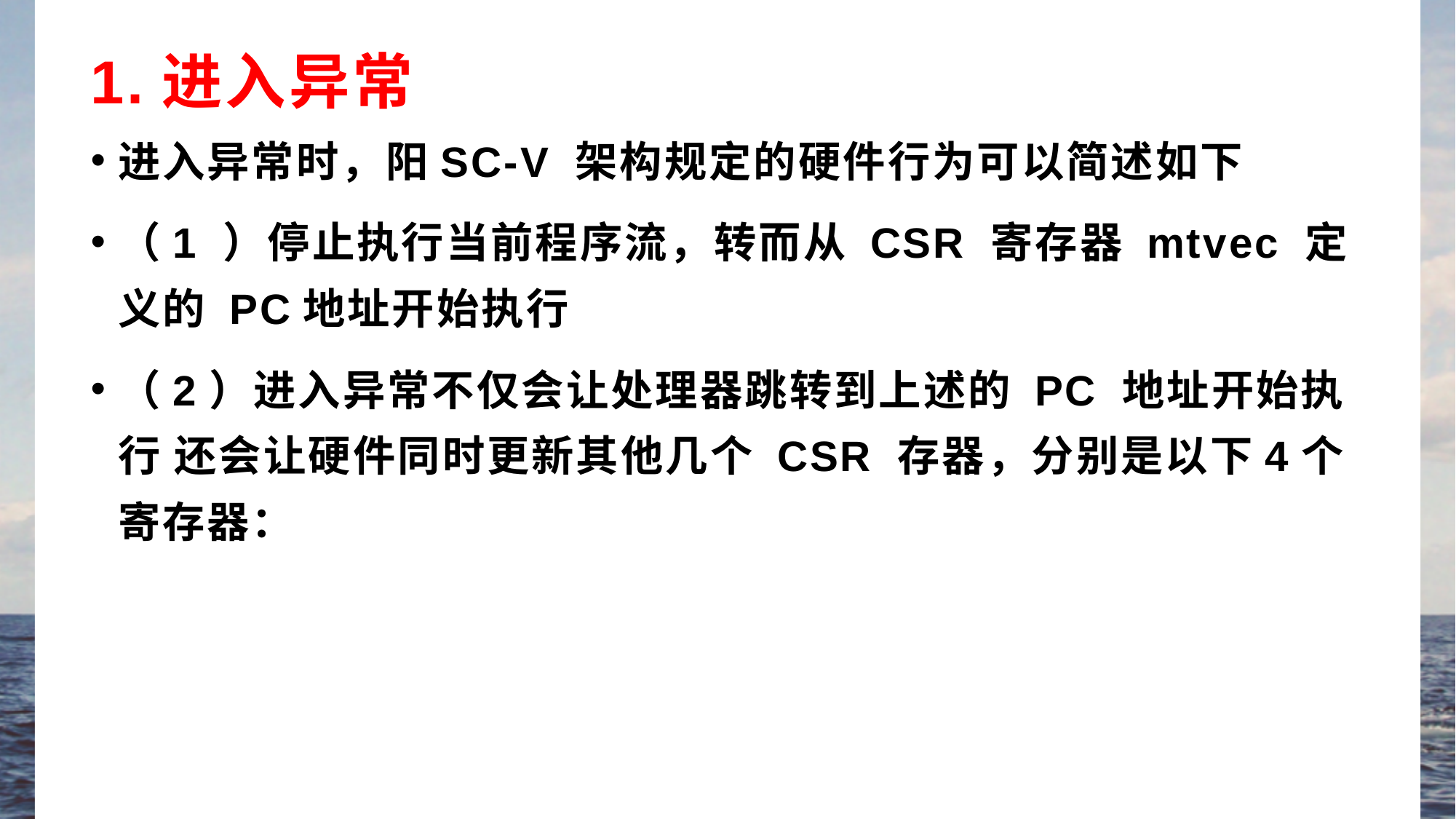

# 1.进入异常
进入异常时，阳SC-V 架构规定的硬件行为可以简述如下
（1 ）停止执行当前程序流，转而从 CSR 寄存器 mtvec 定义的 PC地址开始执行
（2）进入异常不仅会让处理器跳转到上述的 PC 地址开始执行 还会让硬件同时更新其他几个 CSR 存器，分别是以下4个寄存器：